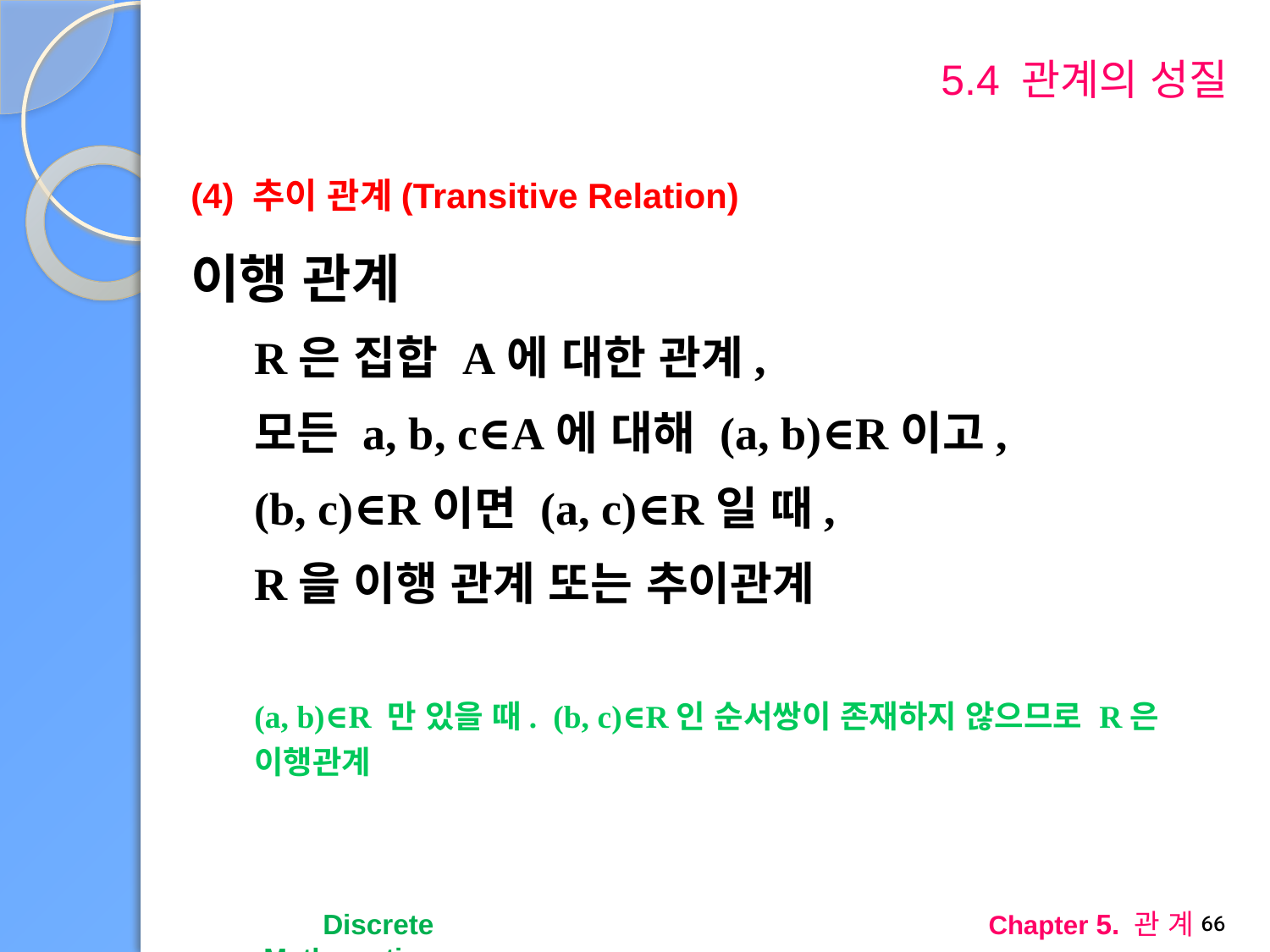

# 5.4 관계의 성질
(4) 추이 관계(Transitive Relation)
이행 관계
R은 집합 A에 대한 관계,
모든 a, b, c∈A에 대해 (a, b)∈R이고,
(b, c)∈R이면 (a, c)∈R일 때,
R을 이행 관계 또는 추이관계

(a, b)∈R 만 있을 때.  (b, c)∈R인 순서쌍이 존재하지 않으므로 R은 이행관계

Discrete Mathematics
Chapter 5. 관 계
66